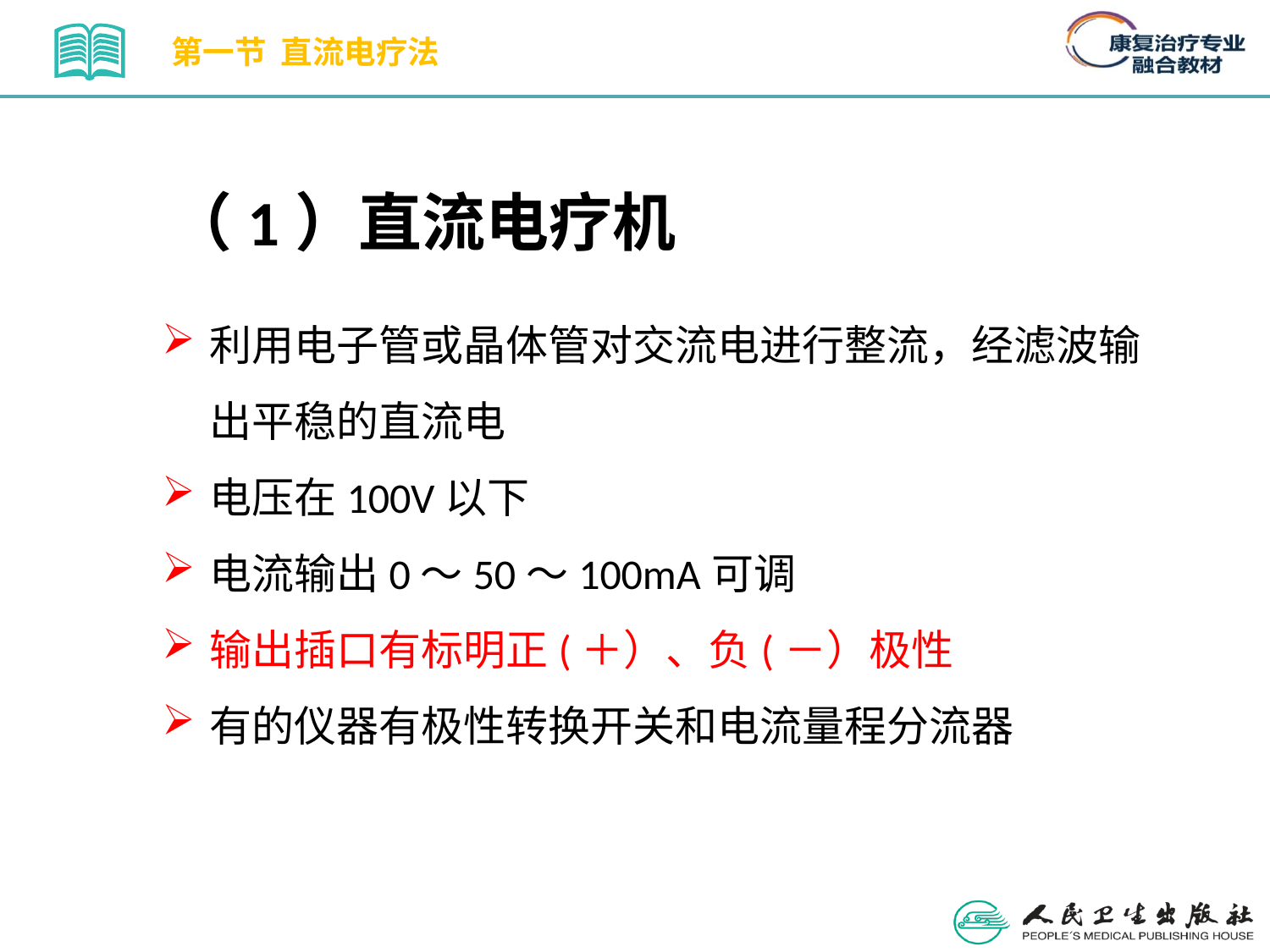

第一节  直流电疗法
（1）直流电疗机
利用电子管或晶体管对交流电进行整流，经滤波输出平稳的直流电
电压在100V以下
电流输出0～50～100mA可调
输出插口有标明正(＋）、负(－）极性
有的仪器有极性转换开关和电流量程分流器